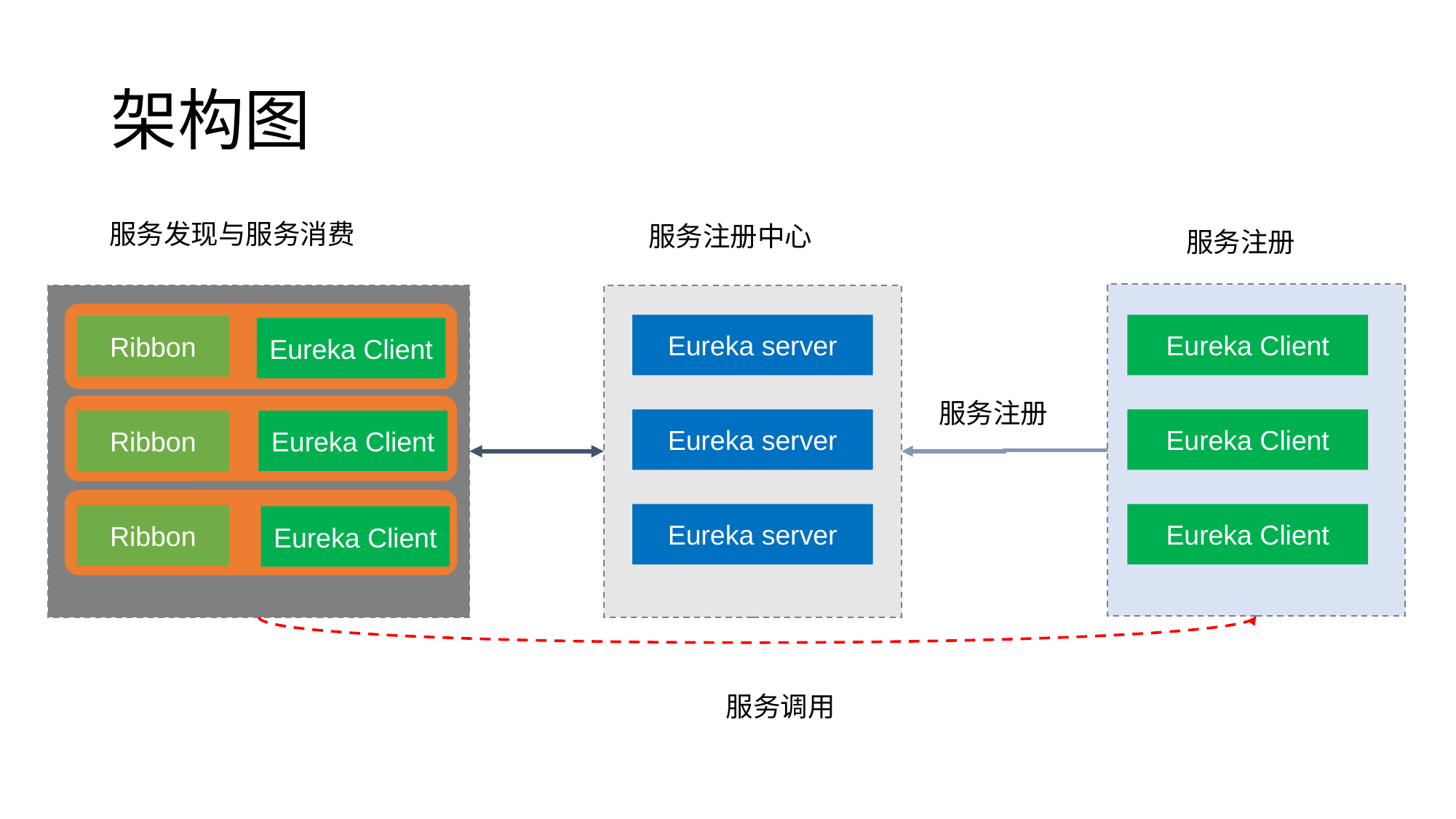

# 架构图
服务发现与服务消费
服务注册中心
服务注册

Eureka server
Eureka Client
Ribbon
Eureka Client
服务注册

Eureka Client
Eureka server
Ribbon
Eureka Client

Eureka server
Eureka Client
Ribbon
Eureka Client
服务调用